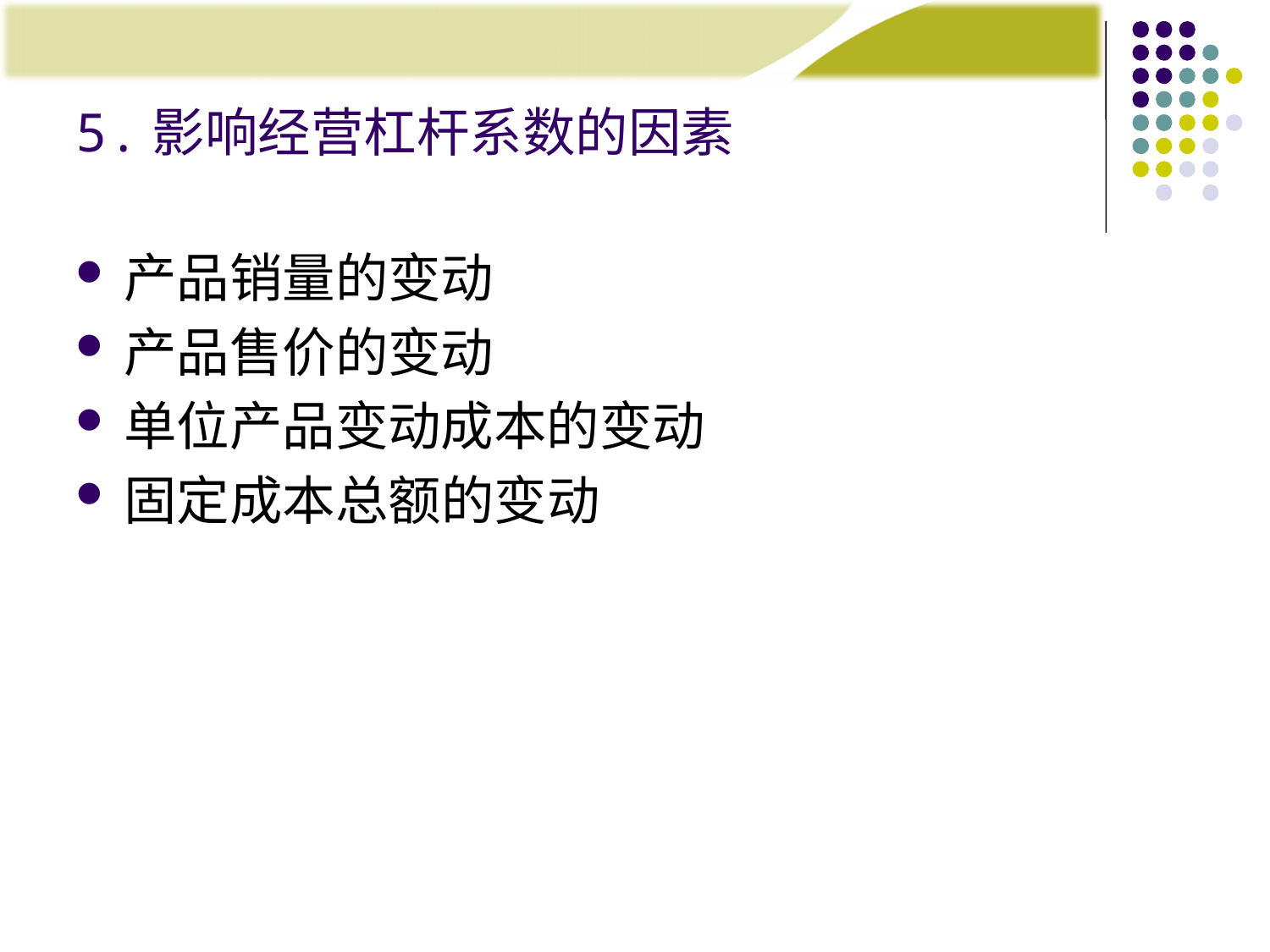

# 5.影响经营杠杆系数的因素
产品销量的变动
产品售价的变动
单位产品变动成本的变动
固定成本总额的变动